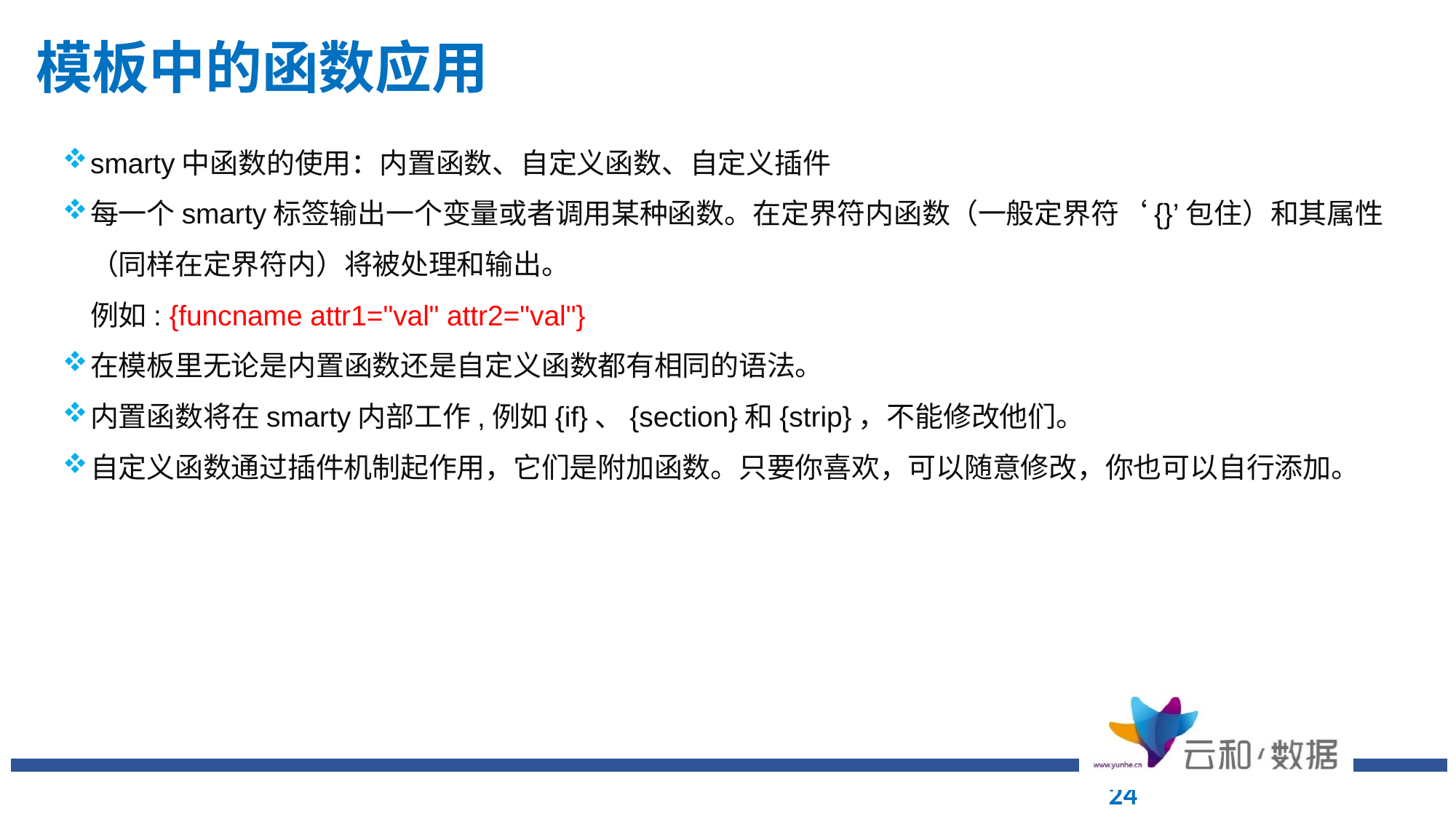

# 模板中的函数应用
smarty中函数的使用：内置函数、自定义函数、自定义插件
每一个smarty标签输出一个变量或者调用某种函数。在定界符内函数（一般定界符‘{}’包住）和其属性（同样在定界符内）将被处理和输出。
	例如: {funcname attr1="val" attr2="val"}
在模板里无论是内置函数还是自定义函数都有相同的语法。
内置函数将在smarty内部工作,例如{if}、{section}和{strip}，不能修改他们。
自定义函数通过插件机制起作用，它们是附加函数。只要你喜欢，可以随意修改，你也可以自行添加。
24